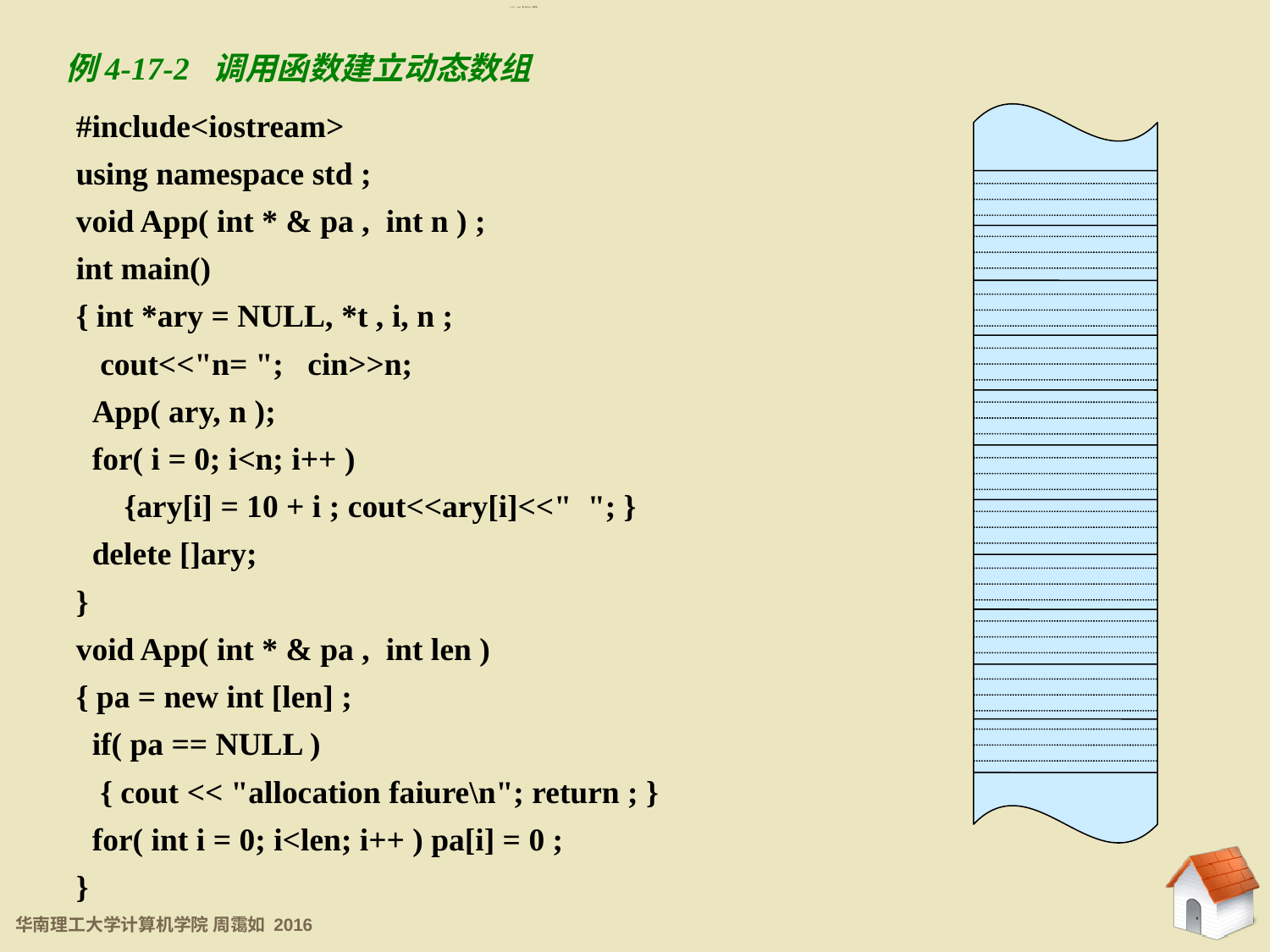

4.5.1  new 和 delete 操作符
例4-17-2  调用函数建立动态数组
#include<iostream>
using namespace std ;
void App( int * & pa ,  int n ) ;
int main()
{ int *ary = NULL, *t , i, n ;
   cout<<"n= ";   cin>>n;
  App( ary, n );
  for( i = 0; i<n; i++ )
      {ary[i] = 10 + i ; cout<<ary[i]<<"  "; }
  delete []ary;
}
void App( int * & pa ,  int len )
{ pa = new int [len] ;
  if( pa == NULL )
   { cout << "allocation faiure\n"; return ; }
  for( int i = 0; i<len; i++ ) pa[i] = 0 ;
}